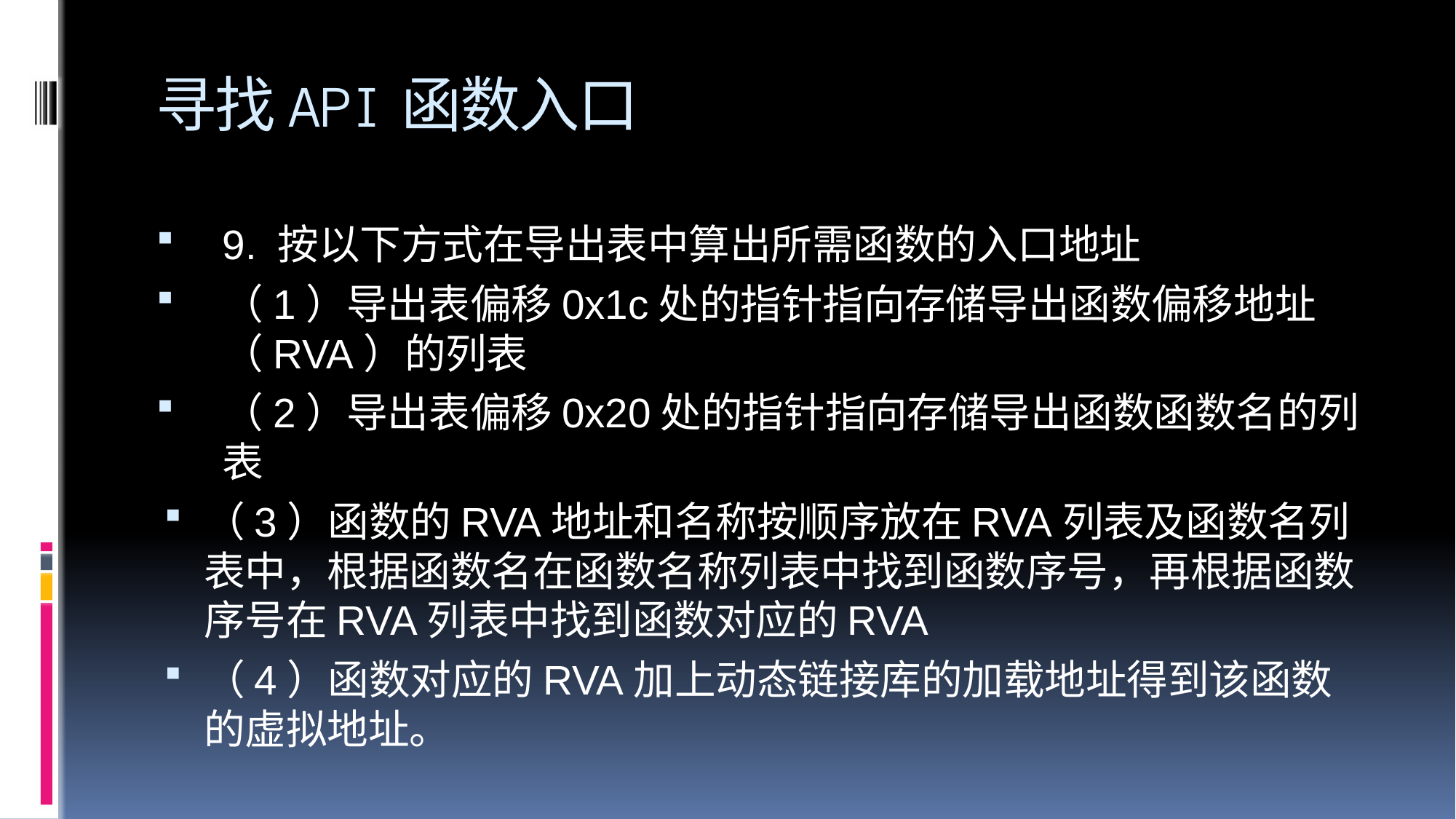

# 寻找API函数入口
9. 按以下方式在导出表中算出所需函数的入口地址
（1）导出表偏移0x1c处的指针指向存储导出函数偏移地址（RVA）的列表
（2）导出表偏移0x20处的指针指向存储导出函数函数名的列表
（3）函数的RVA地址和名称按顺序放在RVA列表及函数名列表中，根据函数名在函数名称列表中找到函数序号，再根据函数序号在RVA列表中找到函数对应的RVA
（4）函数对应的RVA加上动态链接库的加载地址得到该函数的虚拟地址。